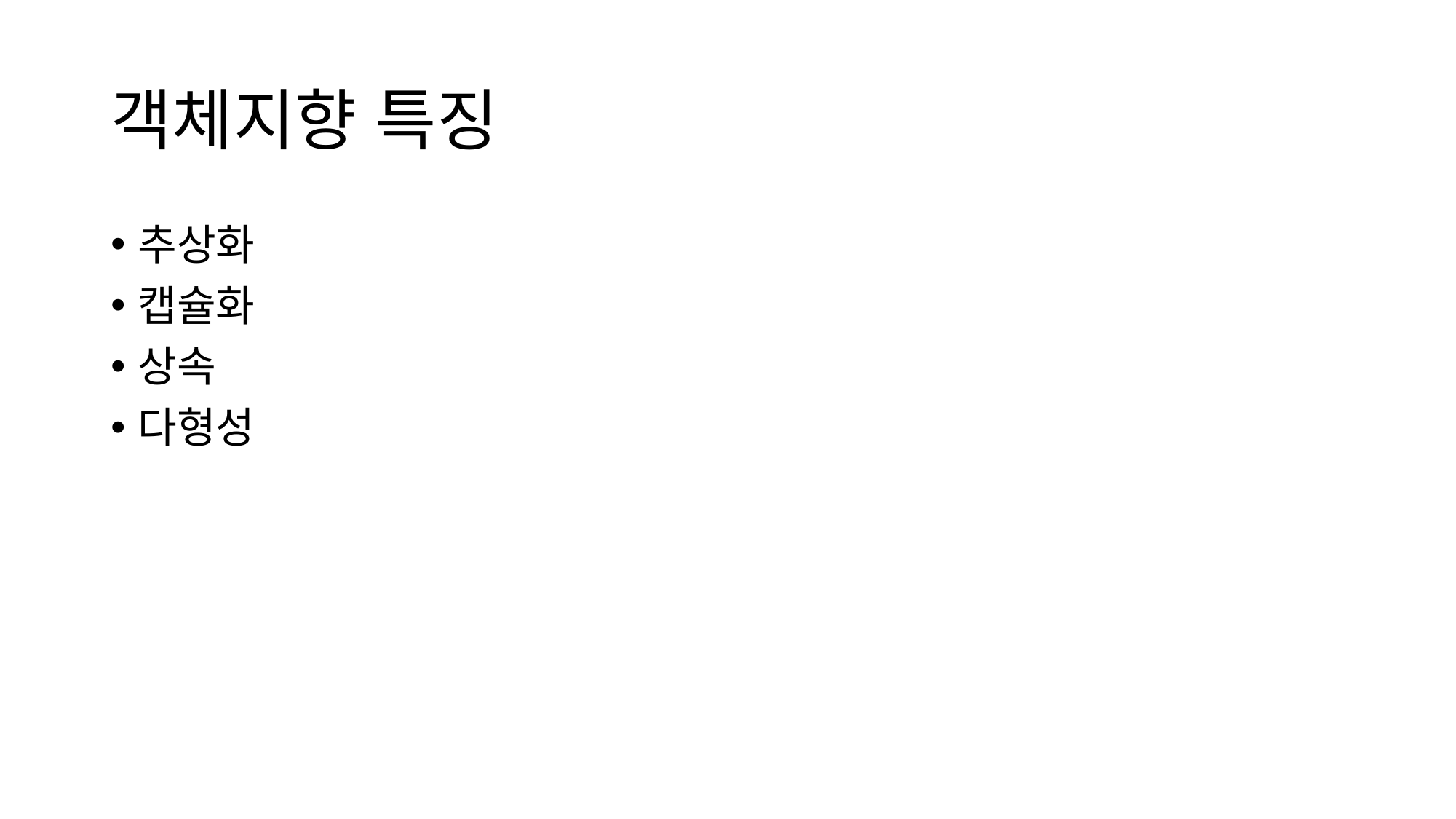

# 객체지향 특징
추상화
캡슐화
상속
다형성